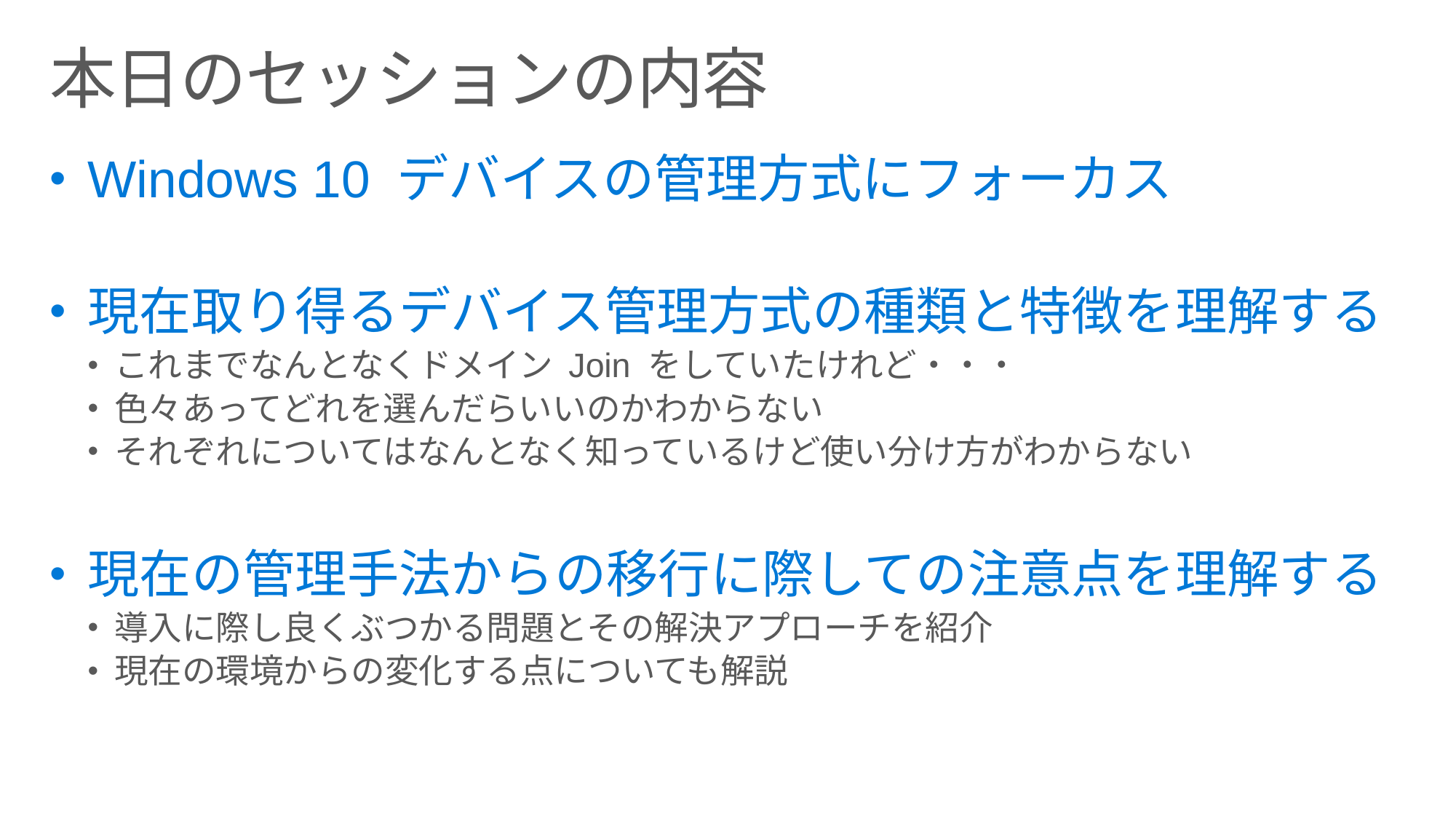

# 本日のセッションの内容
Windows 10 デバイスの管理方式にフォーカス

現在取り得るデバイス管理方式の種類と特徴を理解する
これまでなんとなくドメイン Join をしていたけれど・・・
色々あってどれを選んだらいいのかわからない
それぞれについてはなんとなく知っているけど使い分け方がわからない

現在の管理手法からの移行に際しての注意点を理解する
導入に際し良くぶつかる問題とその解決アプローチを紹介
現在の環境からの変化する点についても解説